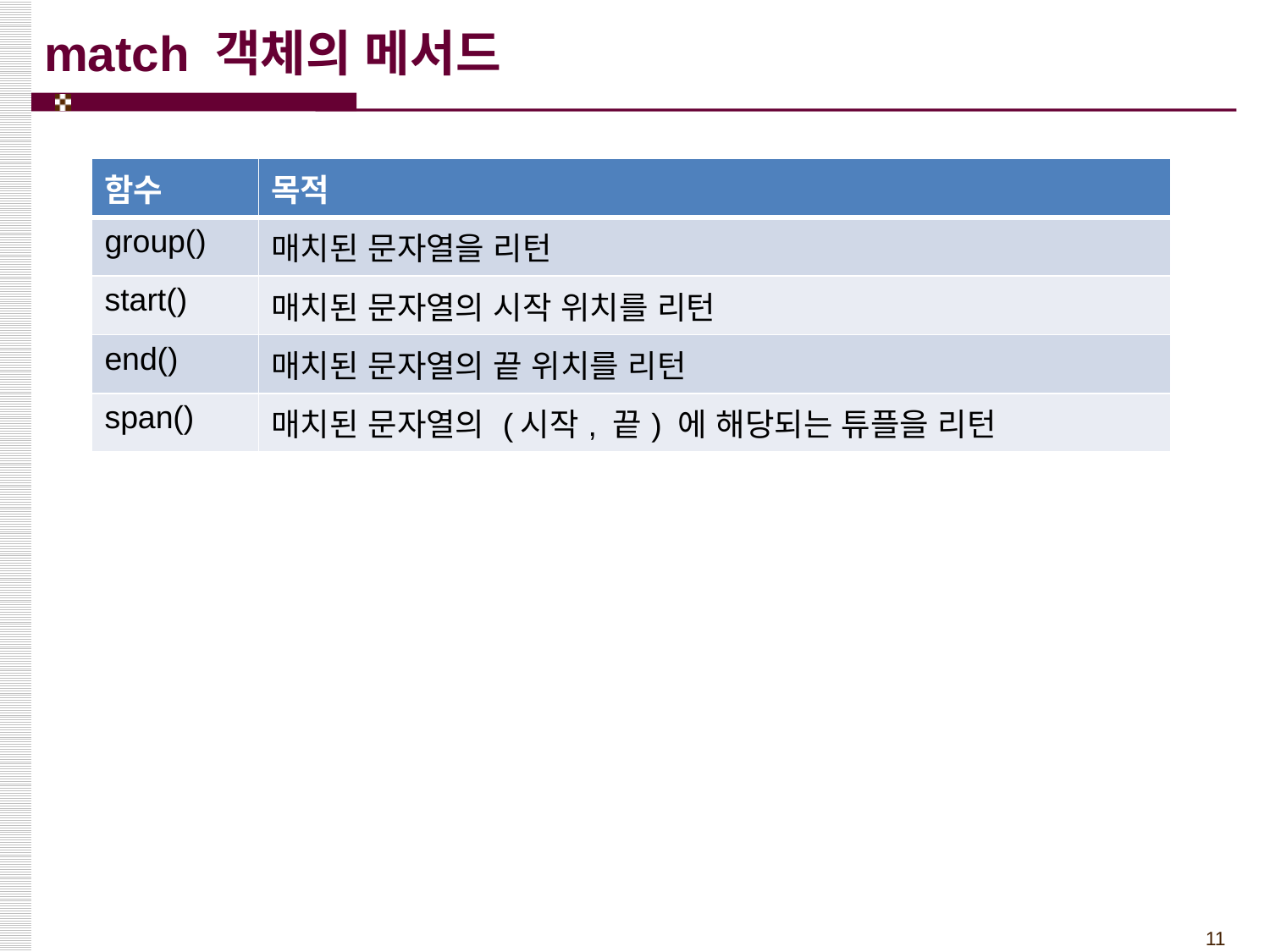

# match 객체의 메서드
| 함수 | 목적 |
| --- | --- |
| group() | 매치된 문자열을 리턴 |
| start() | 매치된 문자열의 시작 위치를 리턴 |
| end() | 매치된 문자열의 끝 위치를 리턴 |
| span() | 매치된 문자열의 (시작, 끝) 에 해당되는 튜플을 리턴 |